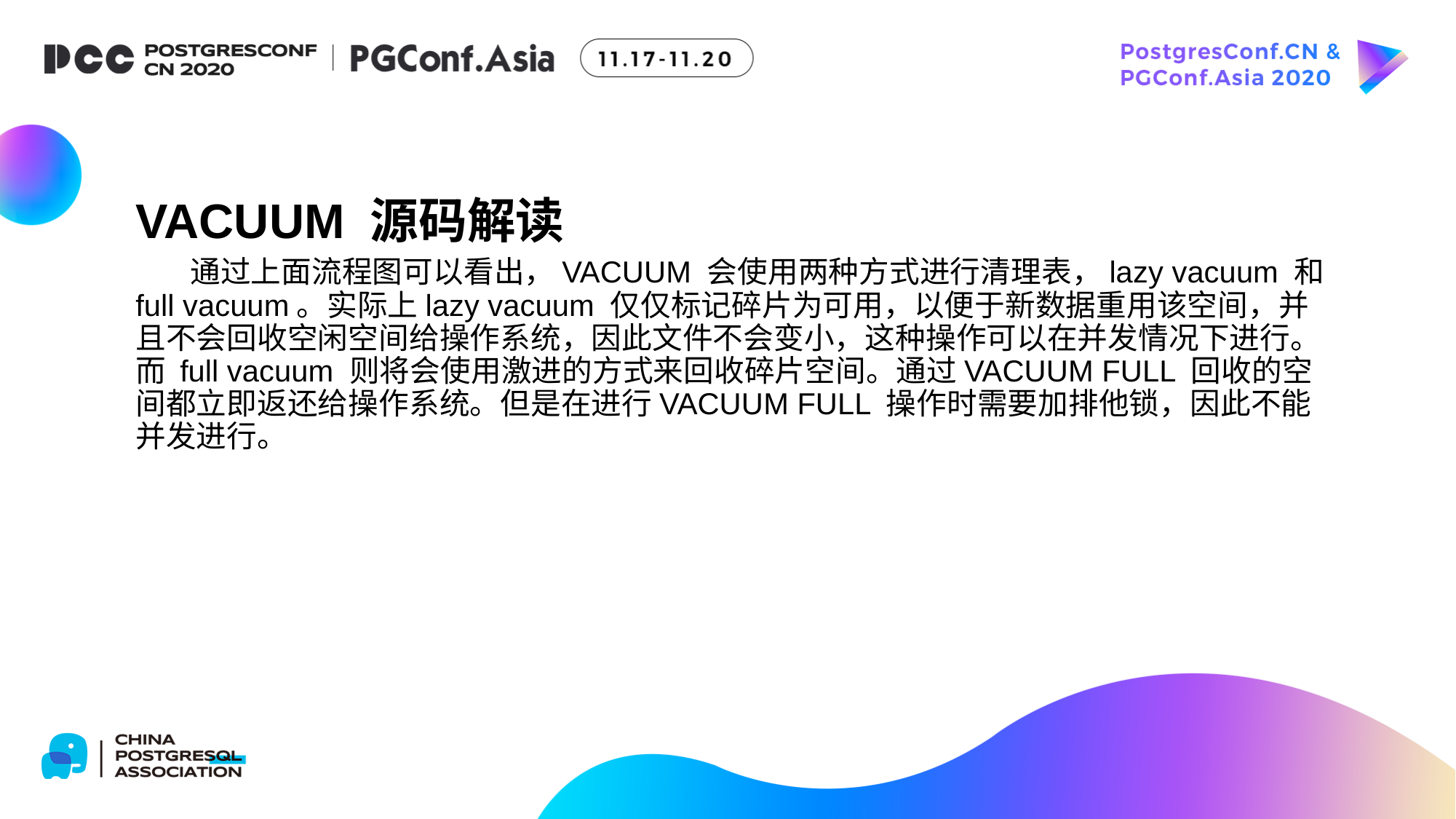

VACUUM 源码解读
通过上面流程图可以看出，VACUUM 会使用两种方式进行清理表，lazy vacuum 和 full vacuum。实际上lazy vacuum 仅仅标记碎片为可用，以便于新数据重用该空间，并且不会回收空闲空间给操作系统，因此文件不会变小，这种操作可以在并发情况下进行。而 full vacuum 则将会使用激进的方式来回收碎片空间。通过VACUUM FULL 回收的空间都立即返还给操作系统。但是在进行VACUUM FULL 操作时需要加排他锁，因此不能并发进行。